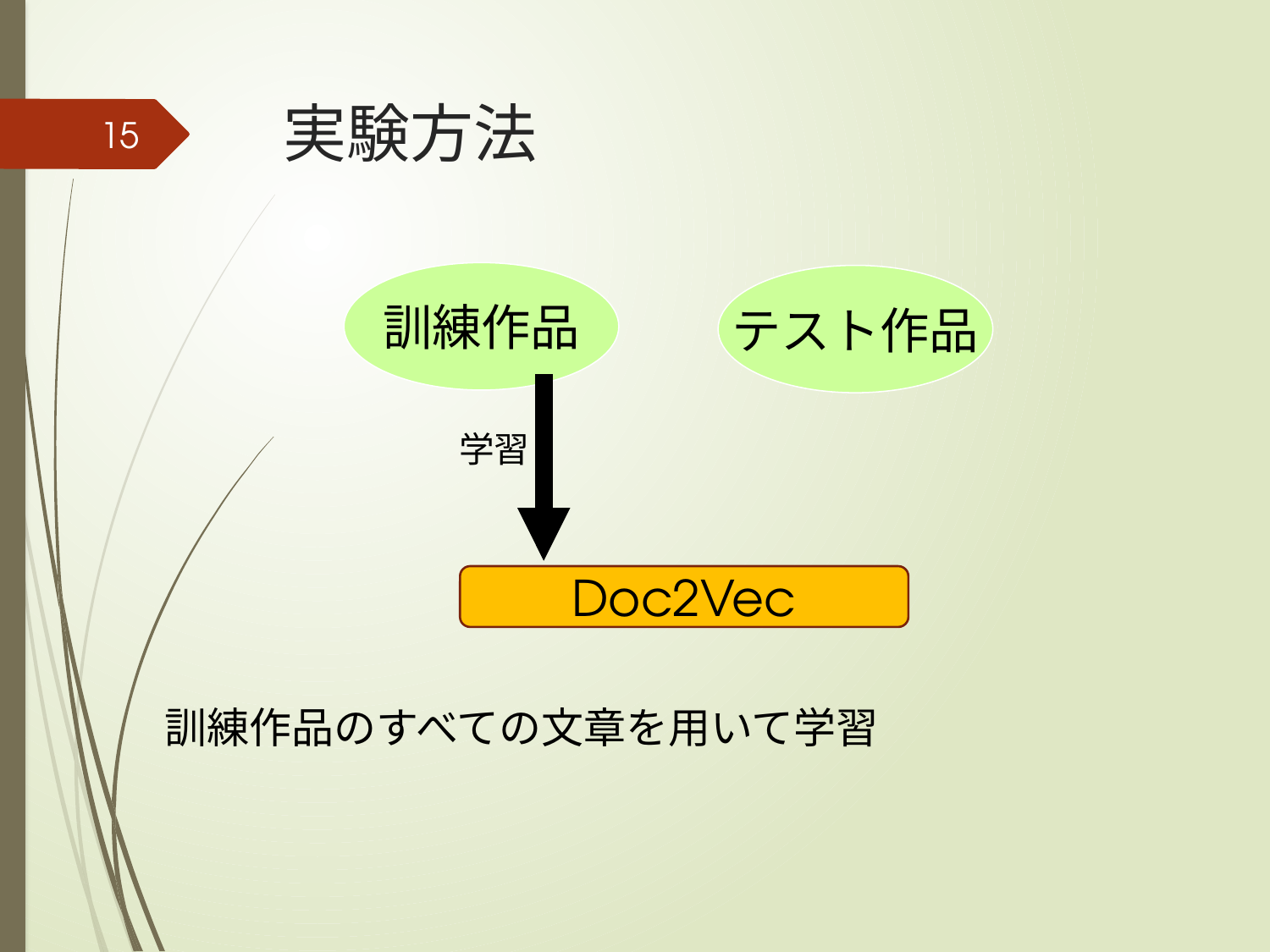

# 実験方法
15
訓練作品
テスト作品
学習
Doc2Vec
訓練作品のすべての文章を用いて学習